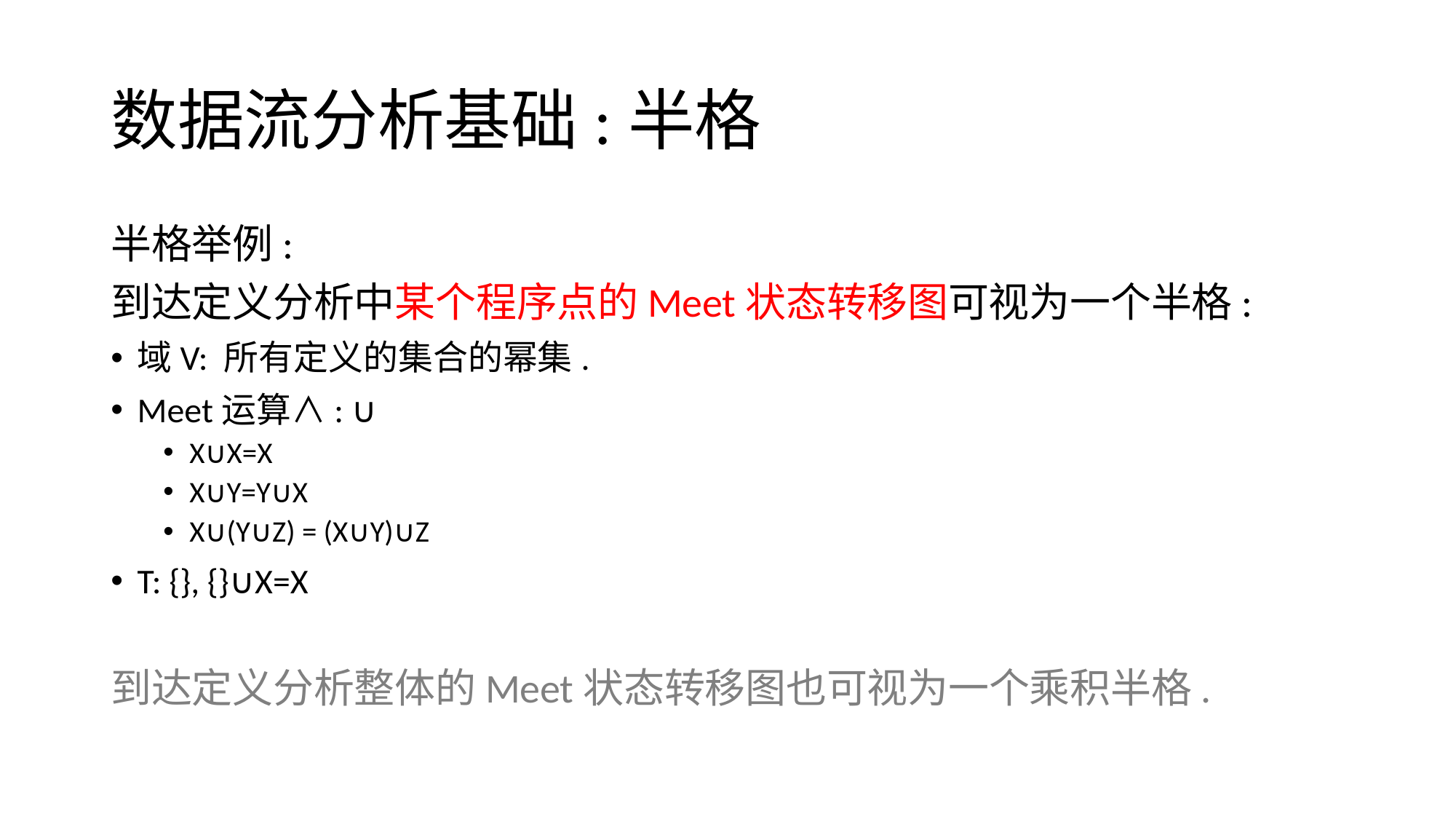

# 数据流分析基础:半格
半格举例:
到达定义分析中某个程序点的Meet状态转移图可视为一个半格:
域V: 所有定义的集合的幂集.
Meet运算∧: ∪
X∪X=X
X∪Y=Y∪X
X∪(Y∪Z) = (X∪Y)∪Z
T: {}, {}∪X=X

到达定义分析整体的Meet状态转移图也可视为一个乘积半格.